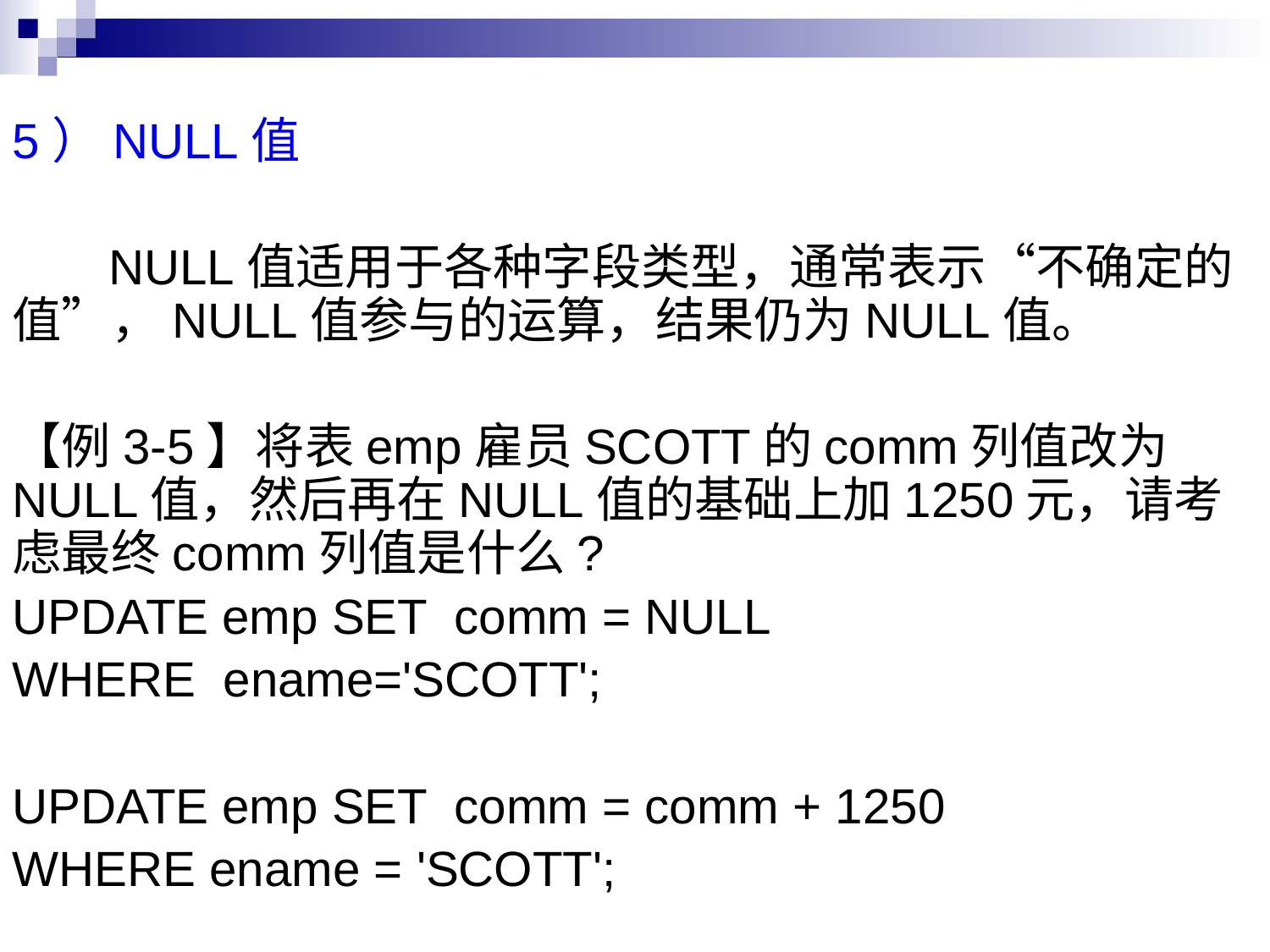

5）NULL值

       NULL值适用于各种字段类型，通常表示“不确定的值”，NULL值参与的运算，结果仍为NULL值。

【例3-5】将表emp雇员SCOTT的comm列值改为NULL值，然后再在NULL值的基础上加1250元，请考虑最终comm列值是什么?
UPDATE emp SET  comm = NULL
WHERE  ename='SCOTT';

UPDATE emp SET  comm = comm + 1250
WHERE ename = 'SCOTT';